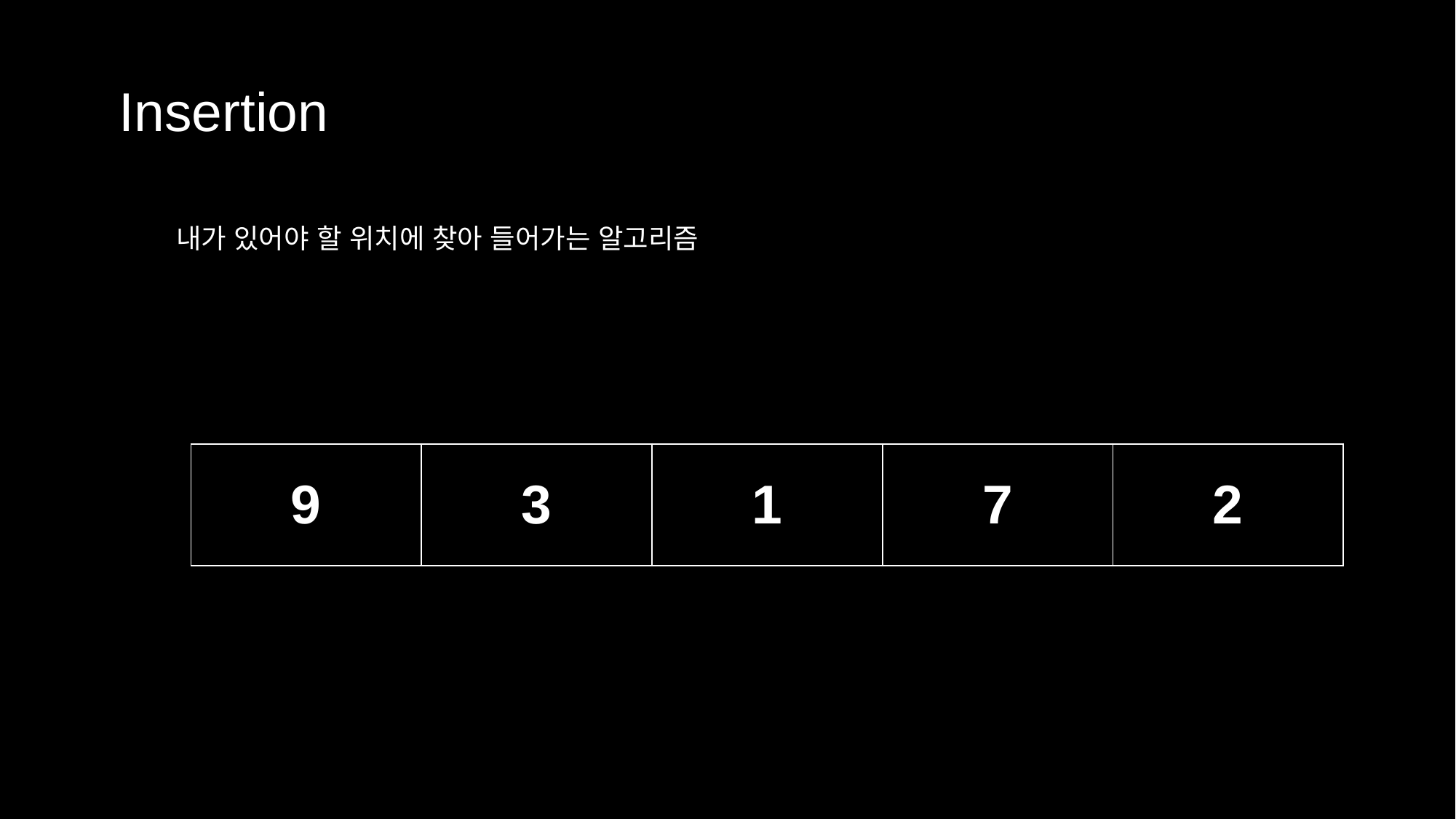

Insertion
내가 있어야 할 위치에 찾아 들어가는 알고리즘
| 9 | 3 | 1 | 7 | 2 |
| --- | --- | --- | --- | --- |